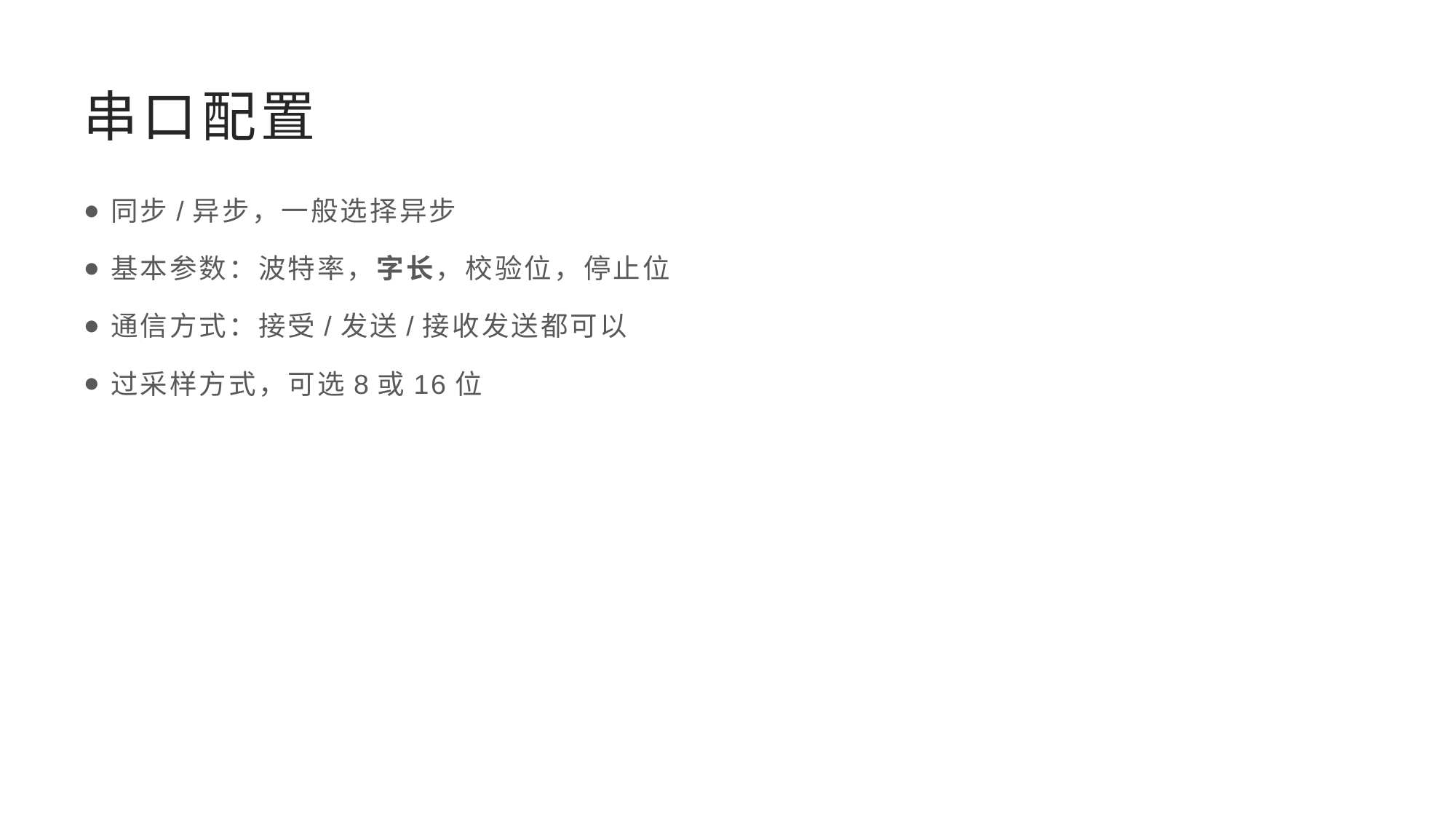

# 串口配置
同步/异步，一般选择异步
基本参数：波特率，字长，校验位，停止位
通信方式：接受/发送/接收发送都可以
过采样方式，可选8或16位